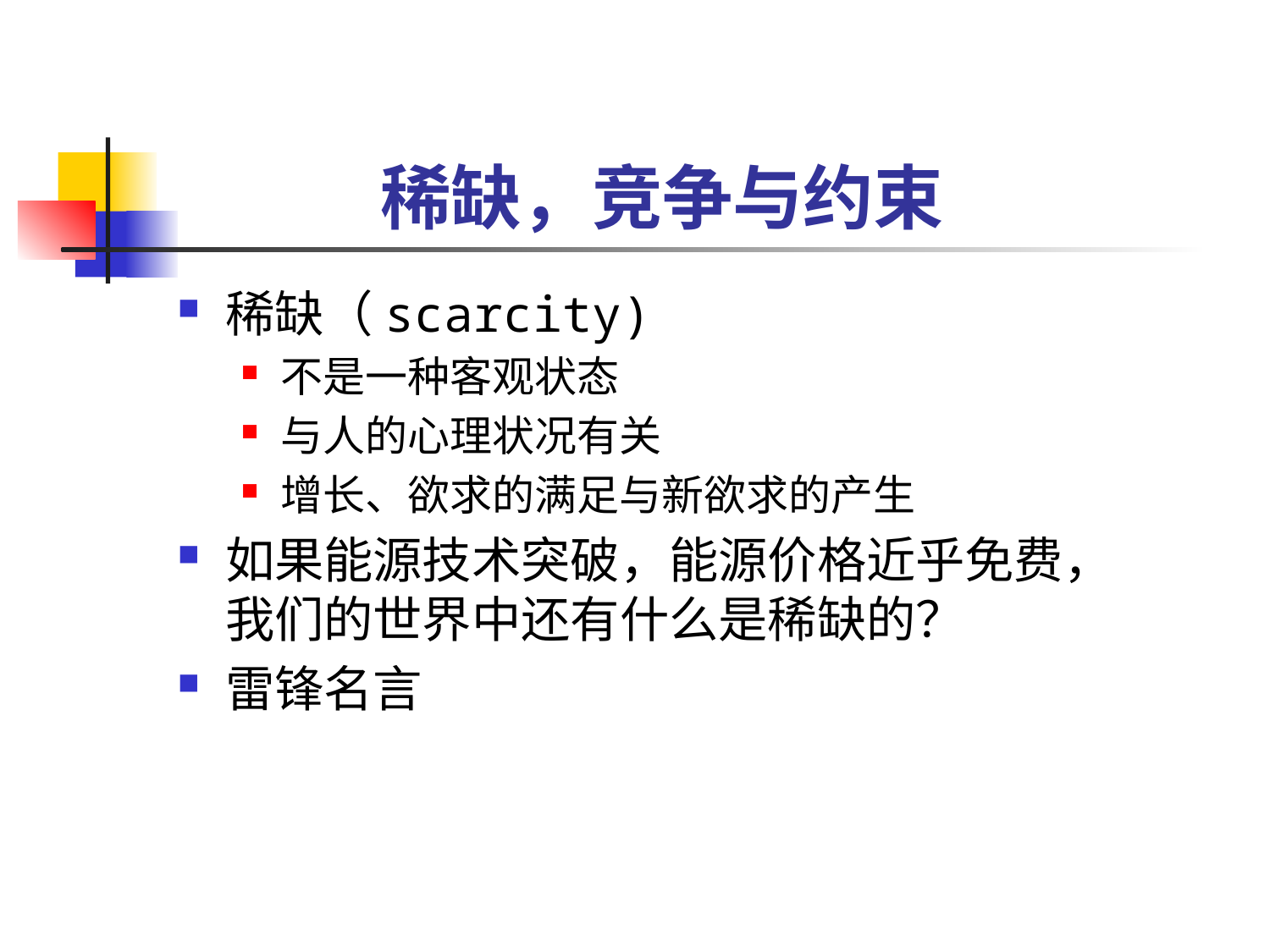

# 稀缺，竞争与约束
稀缺（scarcity)
不是一种客观状态
与人的心理状况有关
增长、欲求的满足与新欲求的产生
如果能源技术突破，能源价格近乎免费，我们的世界中还有什么是稀缺的？
雷锋名言